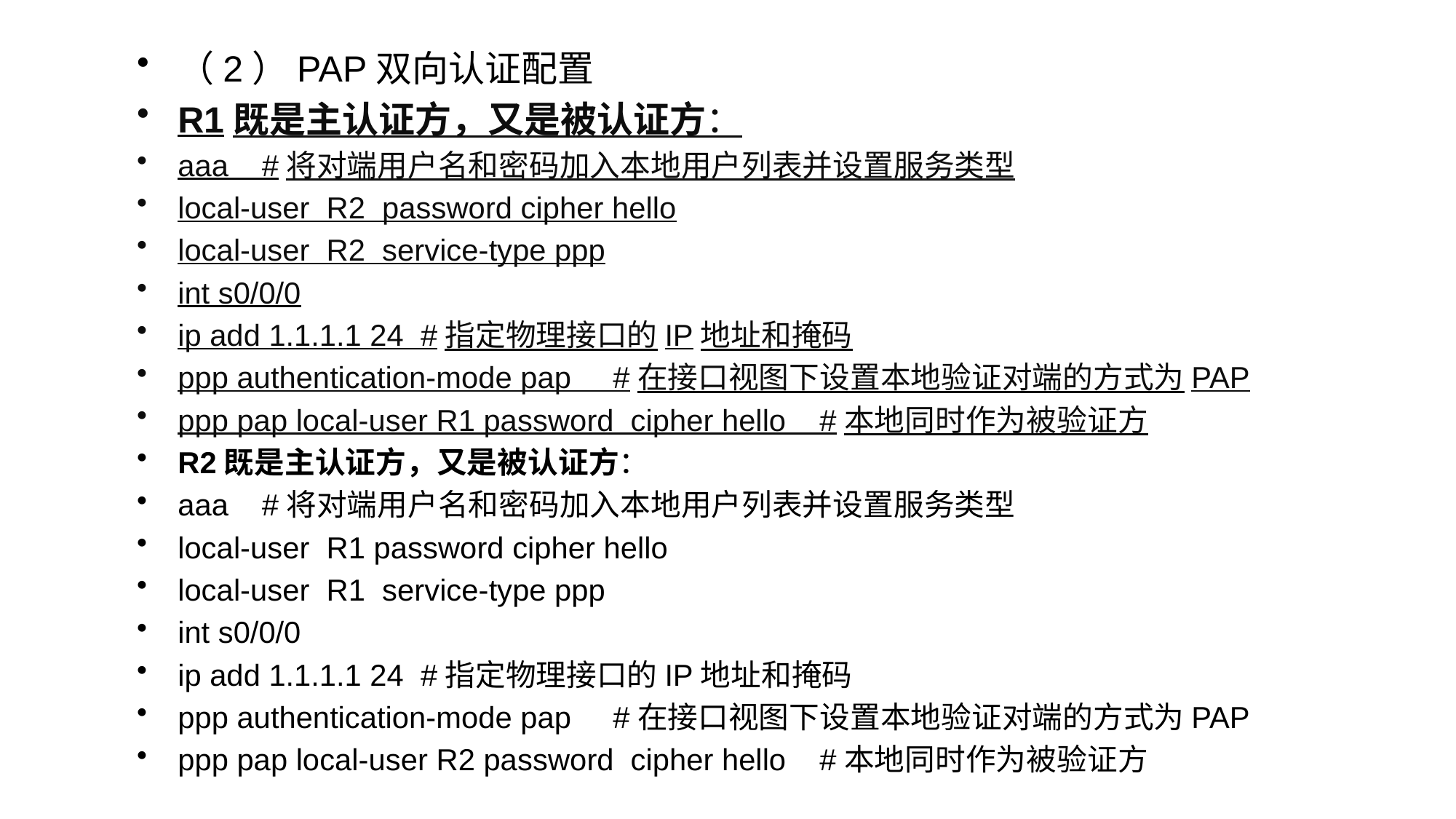

（2）PAP双向认证配置
R1既是主认证方，又是被认证方：
aaa    #将对端用户名和密码加入本地用户列表并设置服务类型
local-user  R2  password cipher hello
local-user  R2  service-type ppp
int s0/0/0
ip add 1.1.1.1 24  #指定物理接口的IP地址和掩码
ppp authentication-mode pap     #在接口视图下设置本地验证对端的方式为PAP
ppp pap local-user R1 password  cipher hello    #本地同时作为被验证方
R2既是主认证方，又是被认证方：
aaa    #将对端用户名和密码加入本地用户列表并设置服务类型
local-user  R1 password cipher hello
local-user  R1  service-type ppp
int s0/0/0
ip add 1.1.1.1 24  #指定物理接口的IP地址和掩码
ppp authentication-mode pap     #在接口视图下设置本地验证对端的方式为PAP
ppp pap local-user R2 password  cipher hello    #本地同时作为被验证方